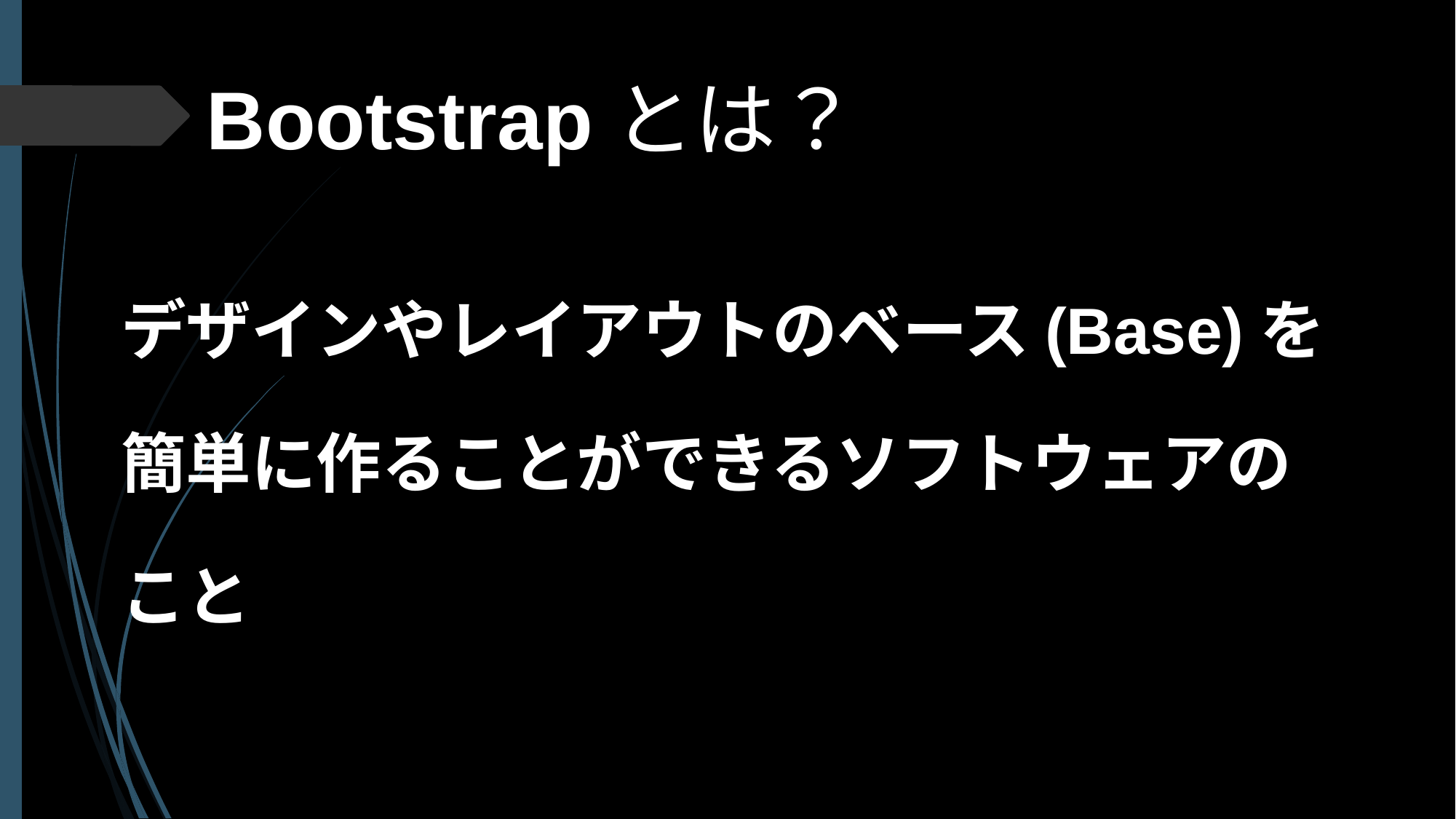

# Bootstrapとは？
デザインやレイアウトのベース(Base)を簡単に作ることができるソフトウェアのこと